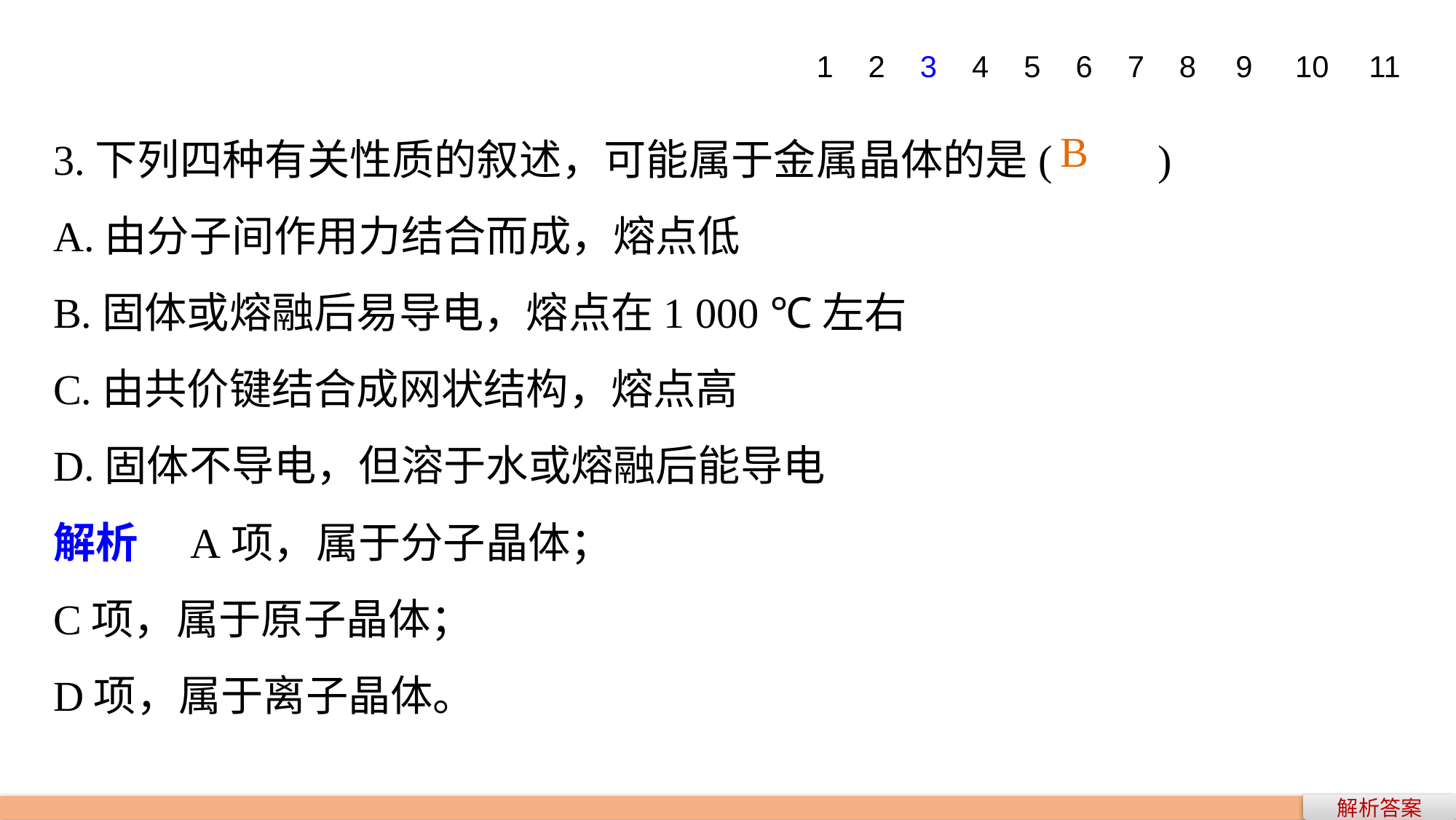

1
2
3
4
5
6
7
8
9
10
11
3.下列四种有关性质的叙述，可能属于金属晶体的是(　　)
A.由分子间作用力结合而成，熔点低
B.固体或熔融后易导电，熔点在1 000 ℃左右
C.由共价键结合成网状结构，熔点高
D.固体不导电，但溶于水或熔融后能导电
B
解析　A项，属于分子晶体；
C项，属于原子晶体；
D项，属于离子晶体。
解析答案